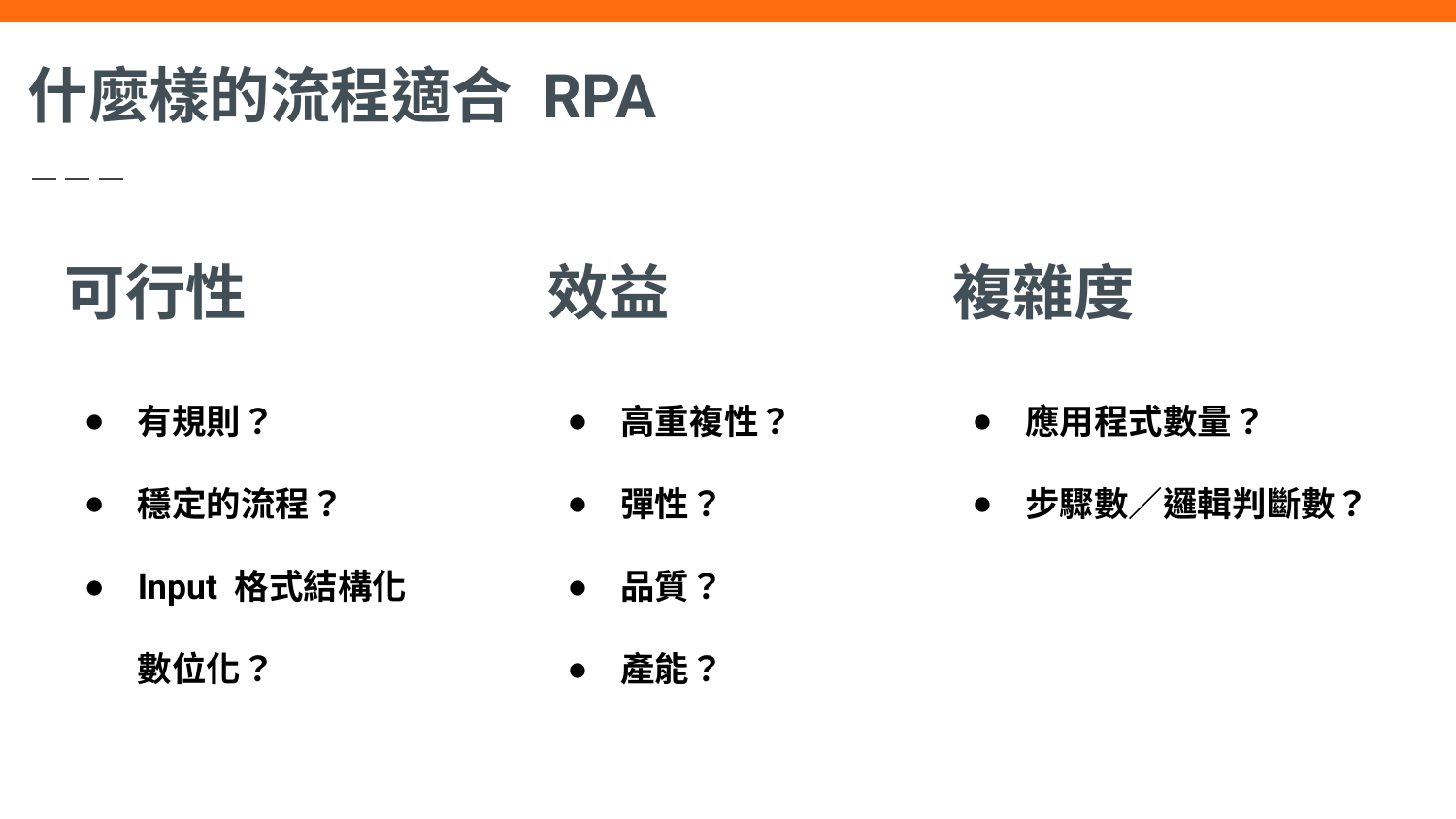

# 什麼樣的流程適合 RPA
可行性
有規則？
穩定的流程？
Input 格式結構化數位化？

效益
高重複性？
彈性？
品質？
產能？
複雜度
應用程式數量？
步驟數／邏輯判斷數？